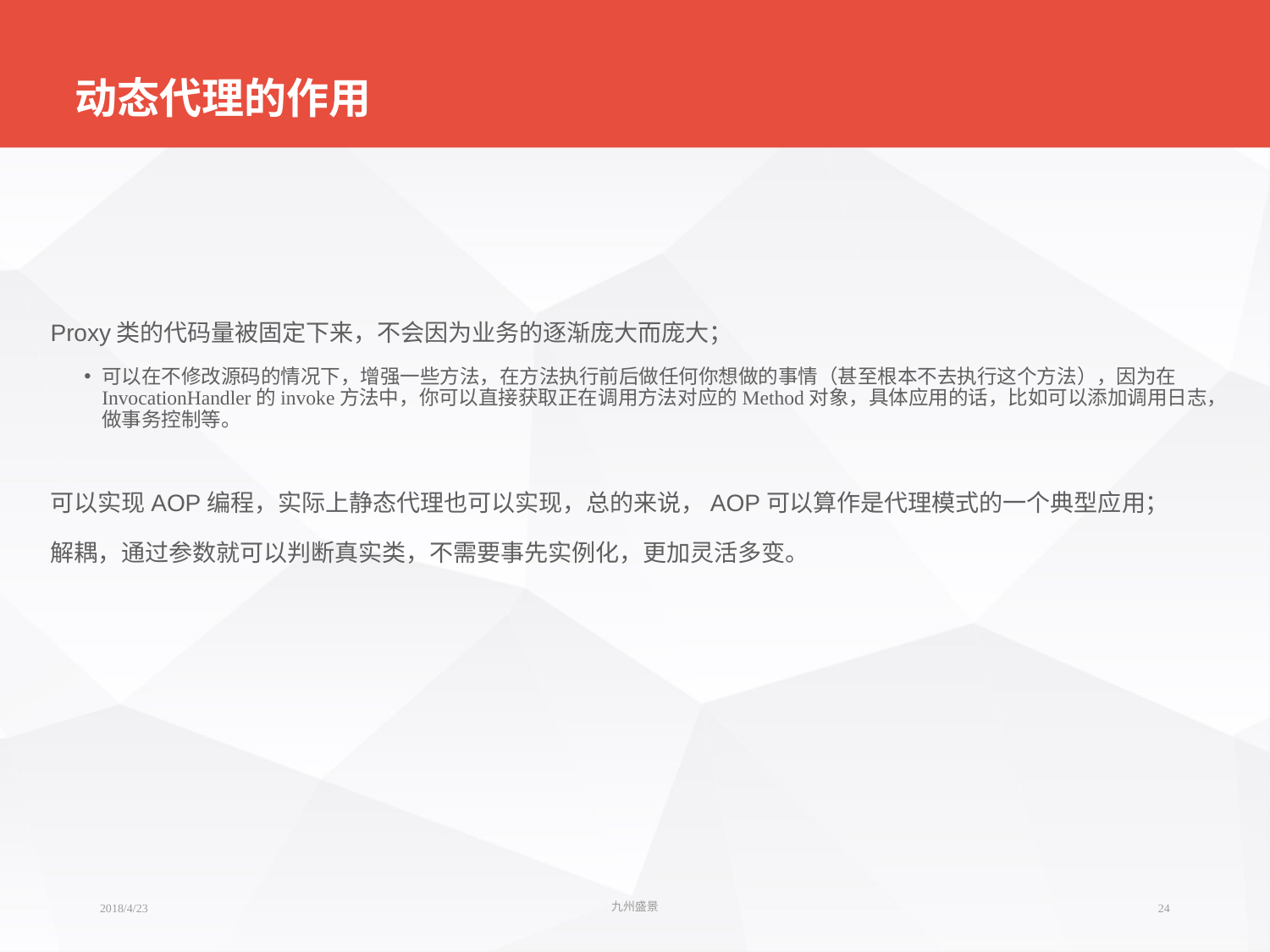

# 动态代理的作用
Proxy类的代码量被固定下来，不会因为业务的逐渐庞大而庞大；
可以在不修改源码的情况下，增强一些方法，在方法执行前后做任何你想做的事情（甚至根本不去执行这个方法），因为在InvocationHandler的invoke方法中，你可以直接获取正在调用方法对应的Method对象，具体应用的话，比如可以添加调用日志，做事务控制等。

可以实现AOP编程，实际上静态代理也可以实现，总的来说，AOP可以算作是代理模式的一个典型应用；
解耦，通过参数就可以判断真实类，不需要事先实例化，更加灵活多变。
2018/4/23
九州盛景
24